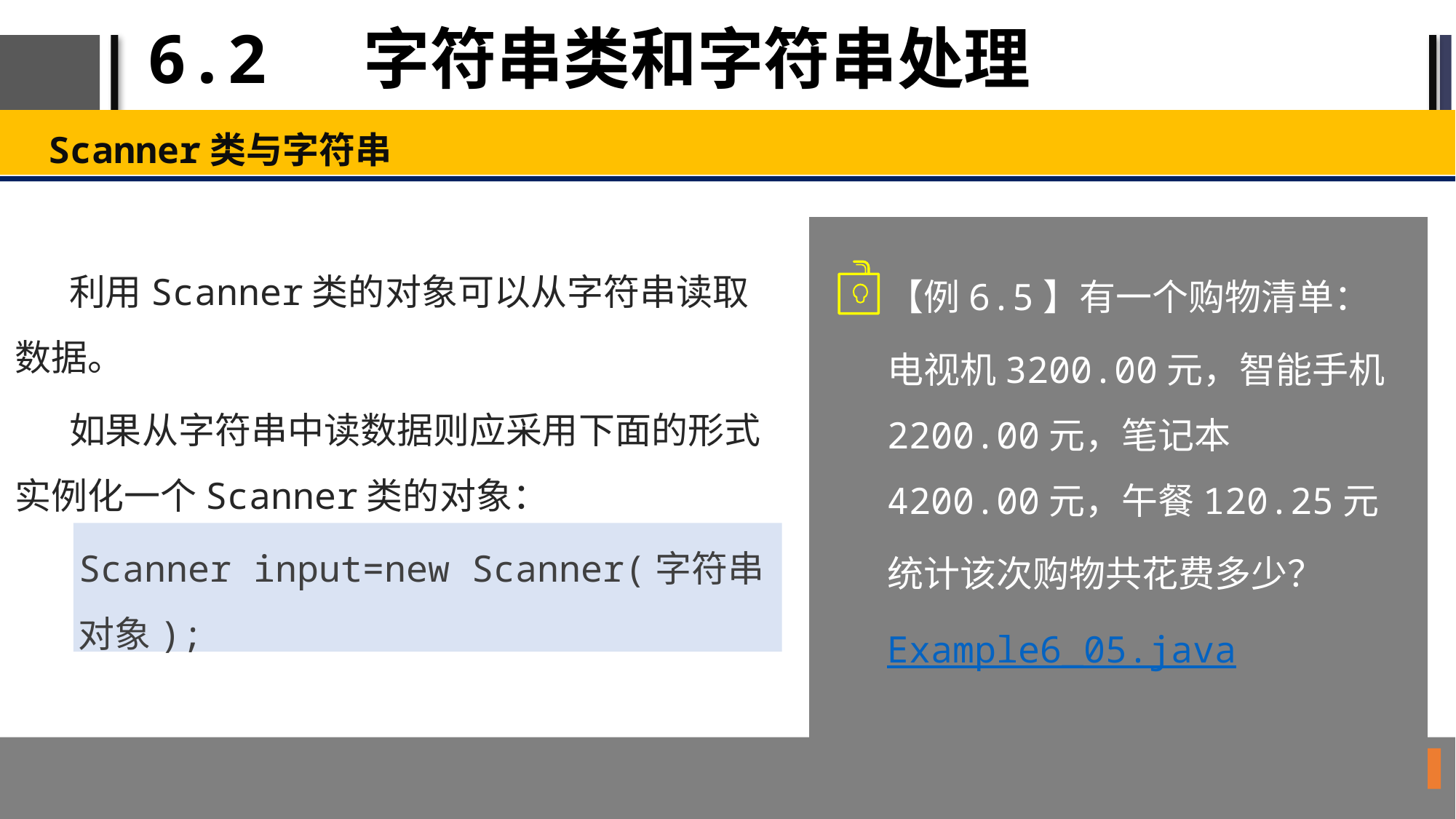

# 6.2  字符串类和字符串处理

Scanner类与字符串

利用Scanner类的对象可以从字符串读取数据。
如果从字符串中读数据则应采用下面的形式实例化一个Scanner类的对象：
Scanner input=new Scanner(字符串对象);
【例6.5】有一个购物清单：
电视机3200.00元，智能手机2200.00元，笔记本4200.00元，午餐120.25元
统计该次购物共花费多少？
Example6_05.java